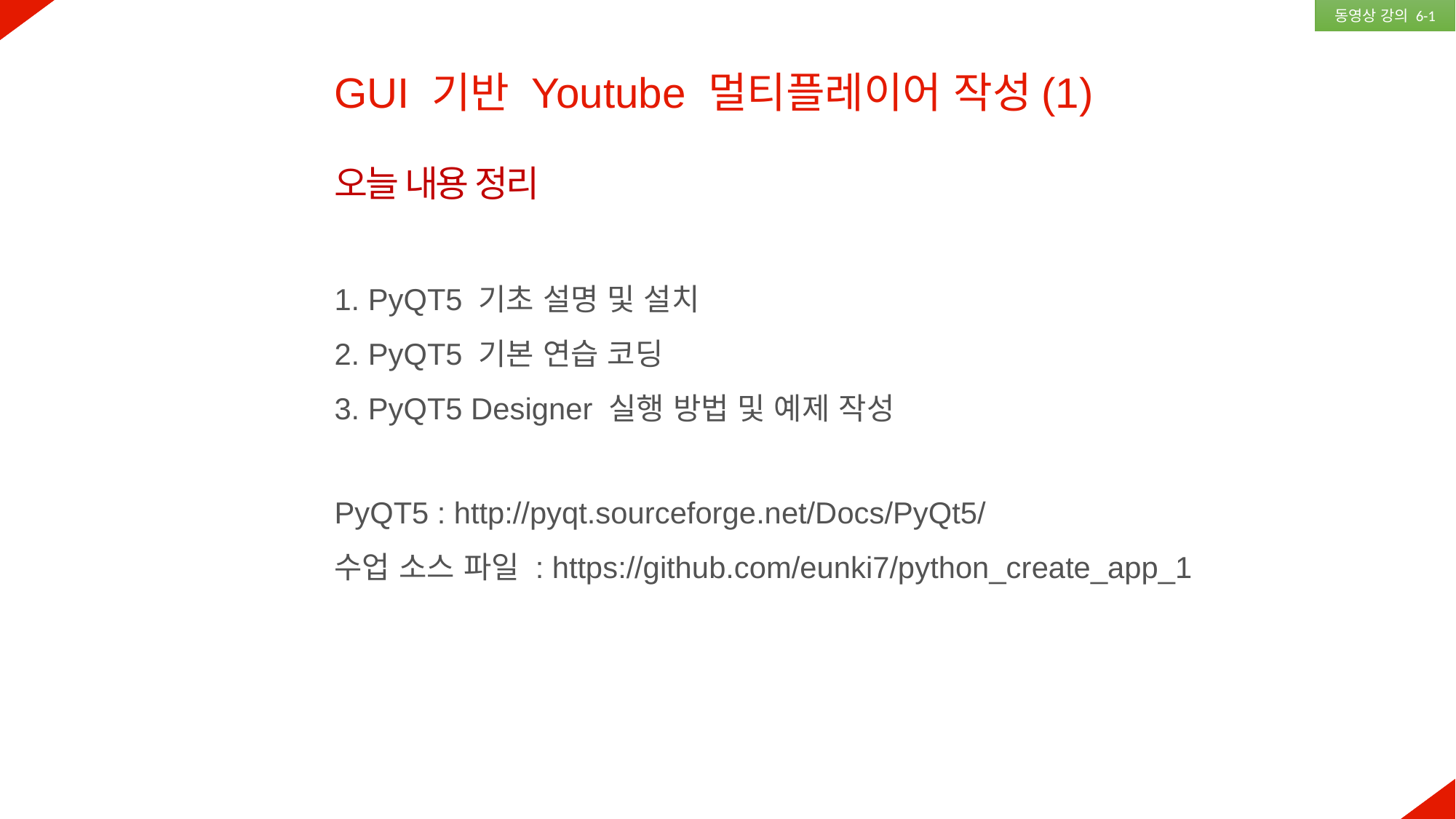

동영상 강의 6-1
GUI 기반 Youtube 멀티플레이어 작성(1)

오늘 내용 정리

1. PyQT5 기초 설명 및 설치
2. PyQT5 기본 연습 코딩
3. PyQT5 Designer 실행 방법 및 예제 작성

PyQT5 : http://pyqt.sourceforge.net/Docs/PyQt5/
수업 소스 파일 : https://github.com/eunki7/python_create_app_1